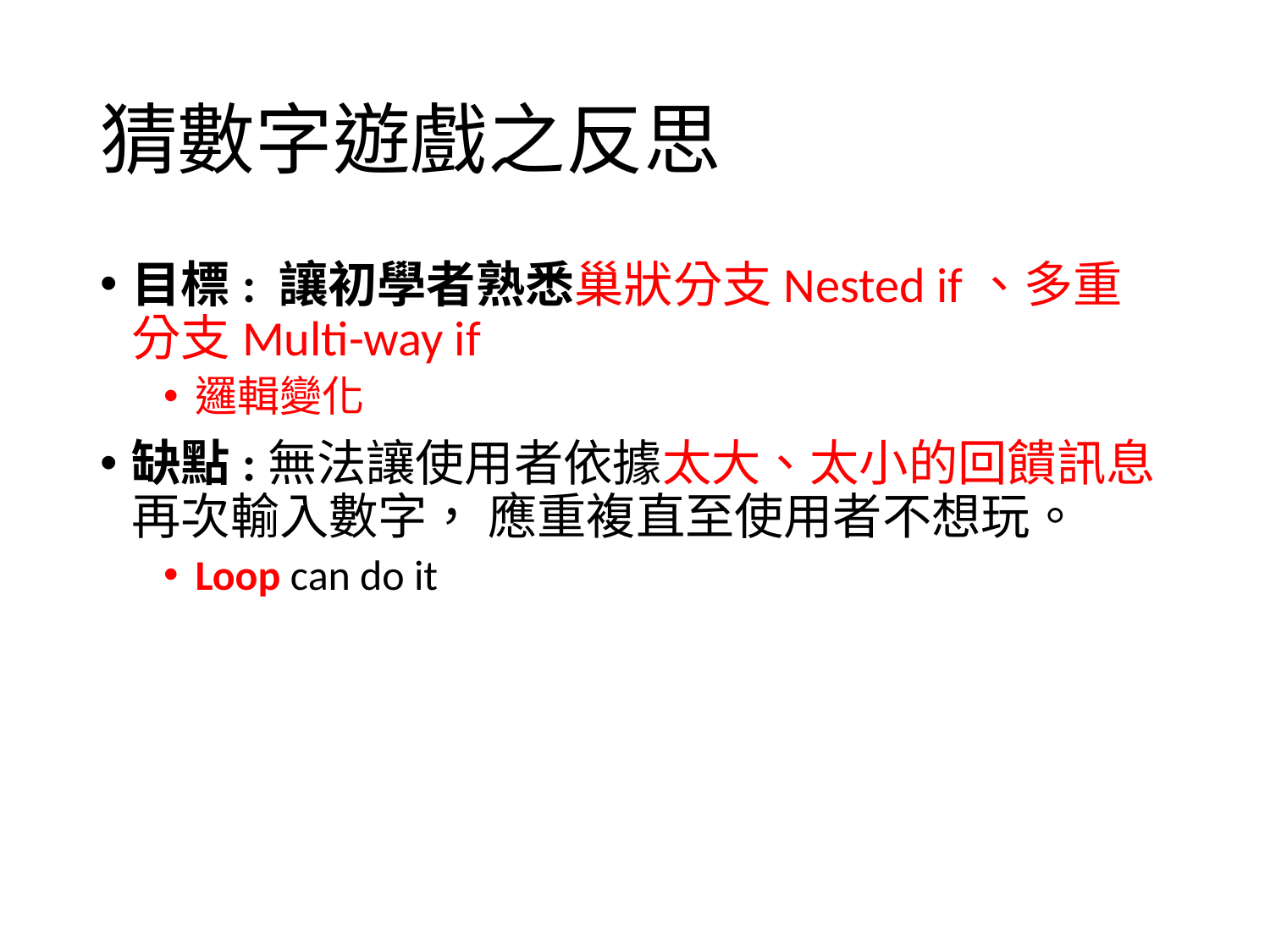

# 猜數字遊戲之反思
目標: 讓初學者熟悉巢狀分支Nested if、多重分支Multi-way if
邏輯變化
缺點:無法讓使用者依據太大、太小的回饋訊息再次輸入數字， 應重複直至使用者不想玩。
Loop can do it